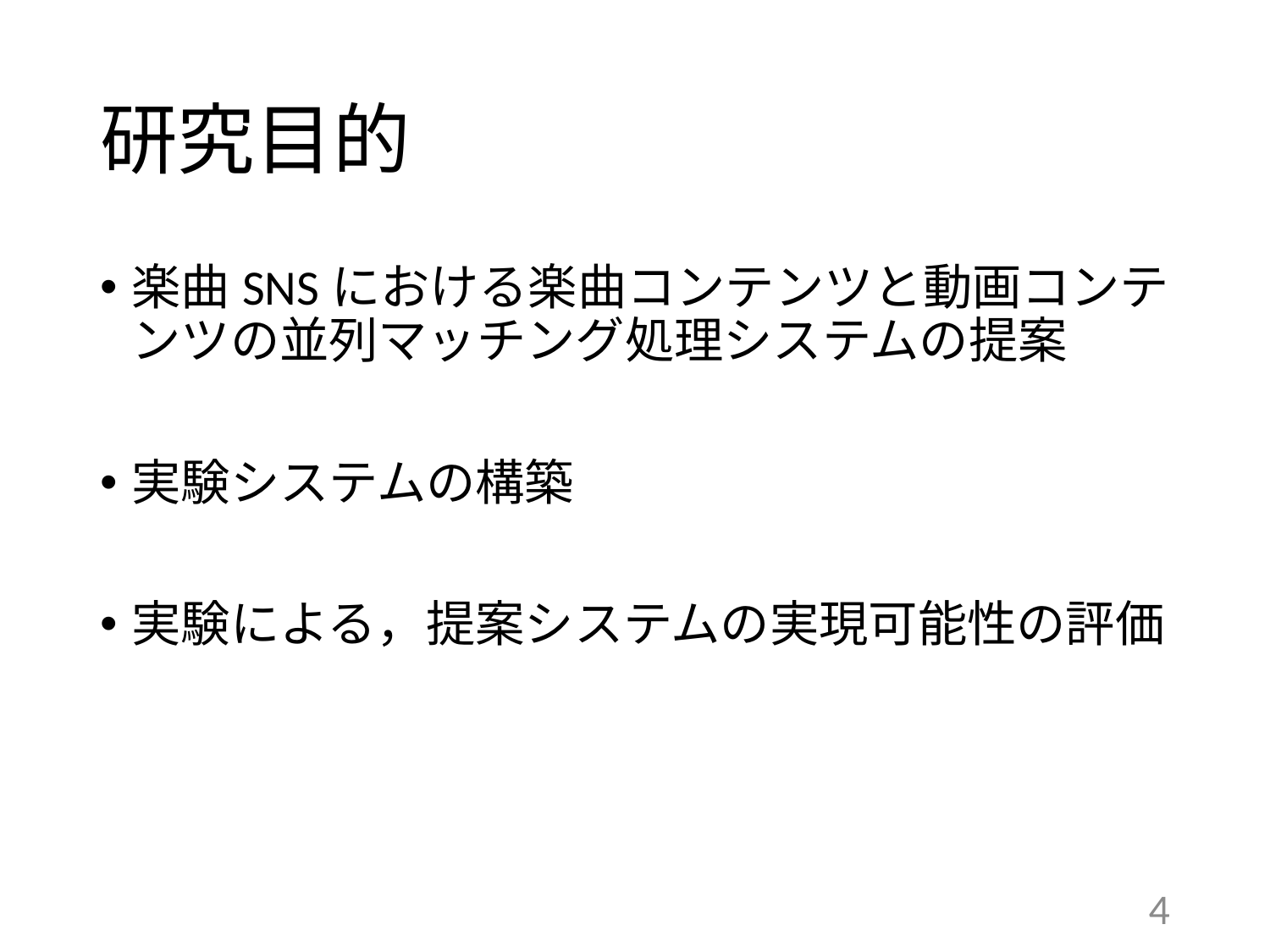

# 研究目的
楽曲SNSにおける楽曲コンテンツと動画コンテンツの並列マッチング処理システムの提案

実験システムの構築

実験による，提案システムの実現可能性の評価
4